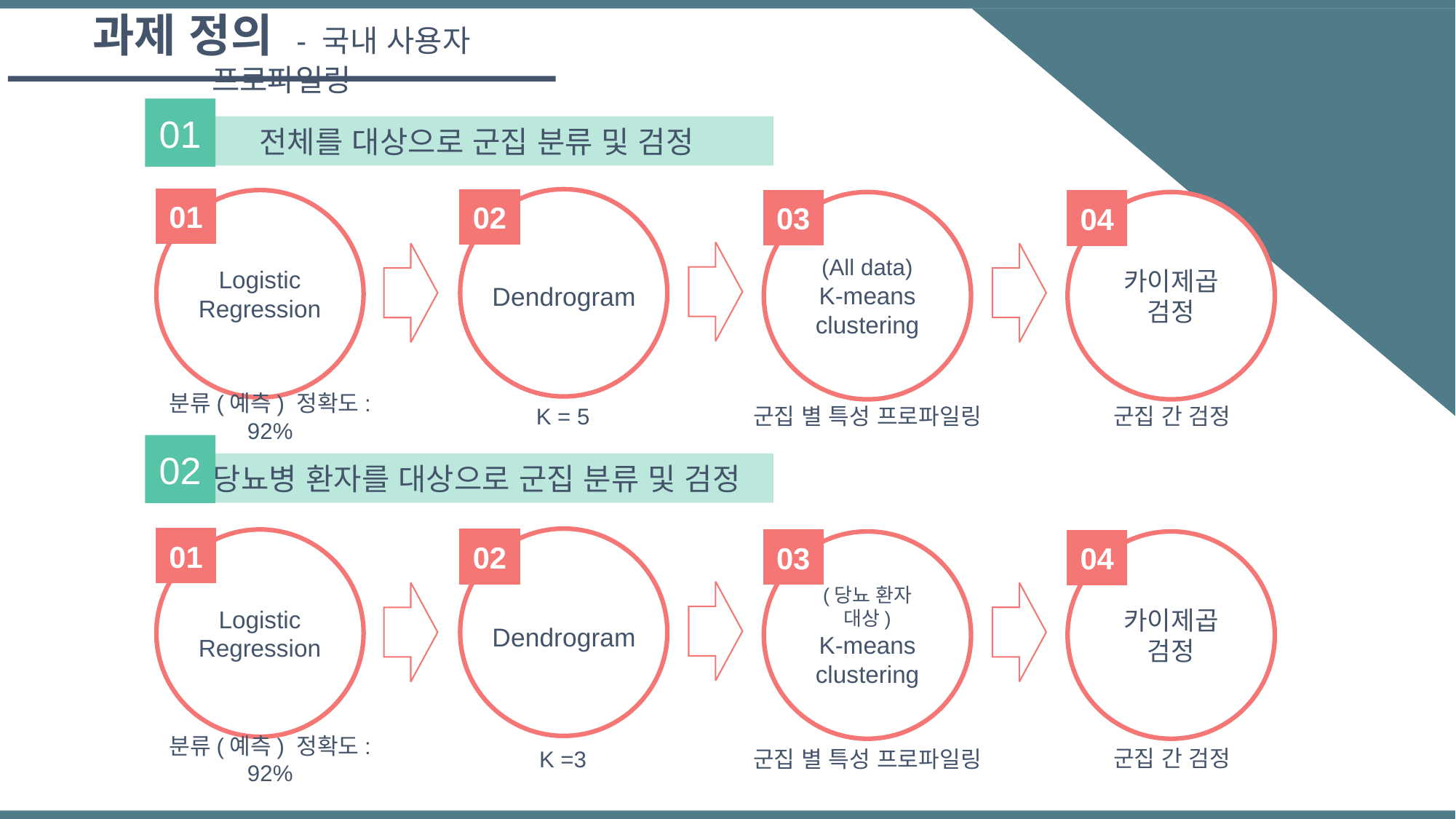

과제 정의 - 국내 사용자 프로파일링

01
전체를 대상으로 군집 분류 및 검정
01

Logistic
Regression
02
03
04
(All data)
K-means
clustering
카이제곱
검정

Dendrogram
군집 간 검정
K = 5
군집 별 특성 프로파일링
분류(예측) 정확도: 92%
02
당뇨병 환자를 대상으로 군집 분류 및 검정
01

Logistic
Regression
02
03
04
(당뇨 환자 대상)
K-means
clustering
카이제곱
검정

Dendrogram
군집 간 검정
K =3
군집 별 특성 프로파일링
분류(예측) 정확도: 92%